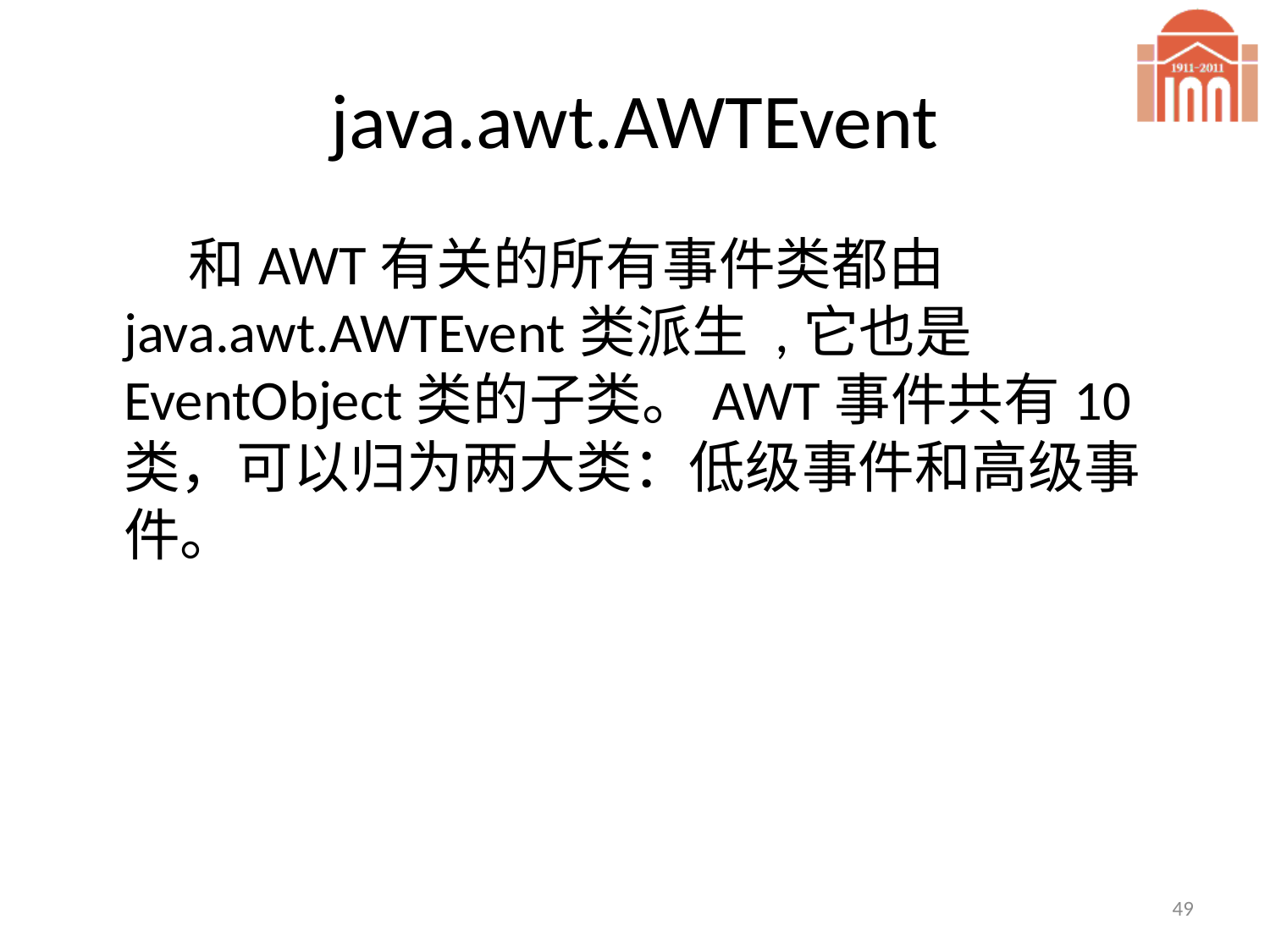

# java.awt.AWTEvent
	    和AWT有关的所有事件类都由java.awt.AWTEvent类派生 ,它也是EventObject类的子类。AWT事件共有10类，可以归为两大类：低级事件和高级事件。
49